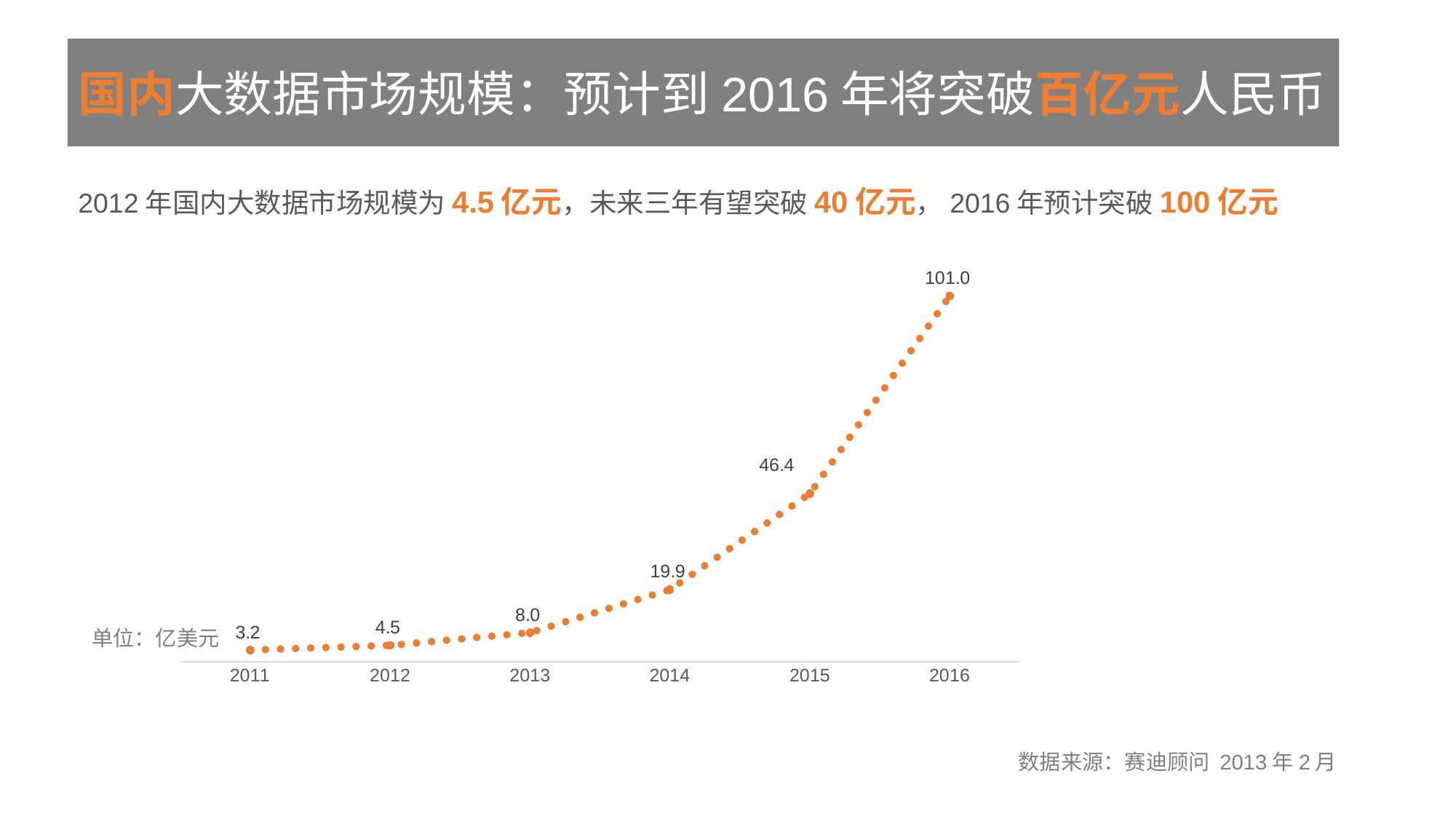

国内大数据市场规模：预计到2016年将突破百亿元人民币
2012年国内大数据市场规模为4.5亿元，未来三年有望突破40亿元，2016年预计突破100亿元

### Chart

| Category |  |
|---|---|
| 2011 | 3.2 |
| 2012 | 4.5 |
| 2013 | 8.0 |
| 2014 | 19.9 |
| 2015 | 46.4 |
| 2016 | 101.0 |
单位：亿美元
数据来源：赛迪顾问 2013年2月